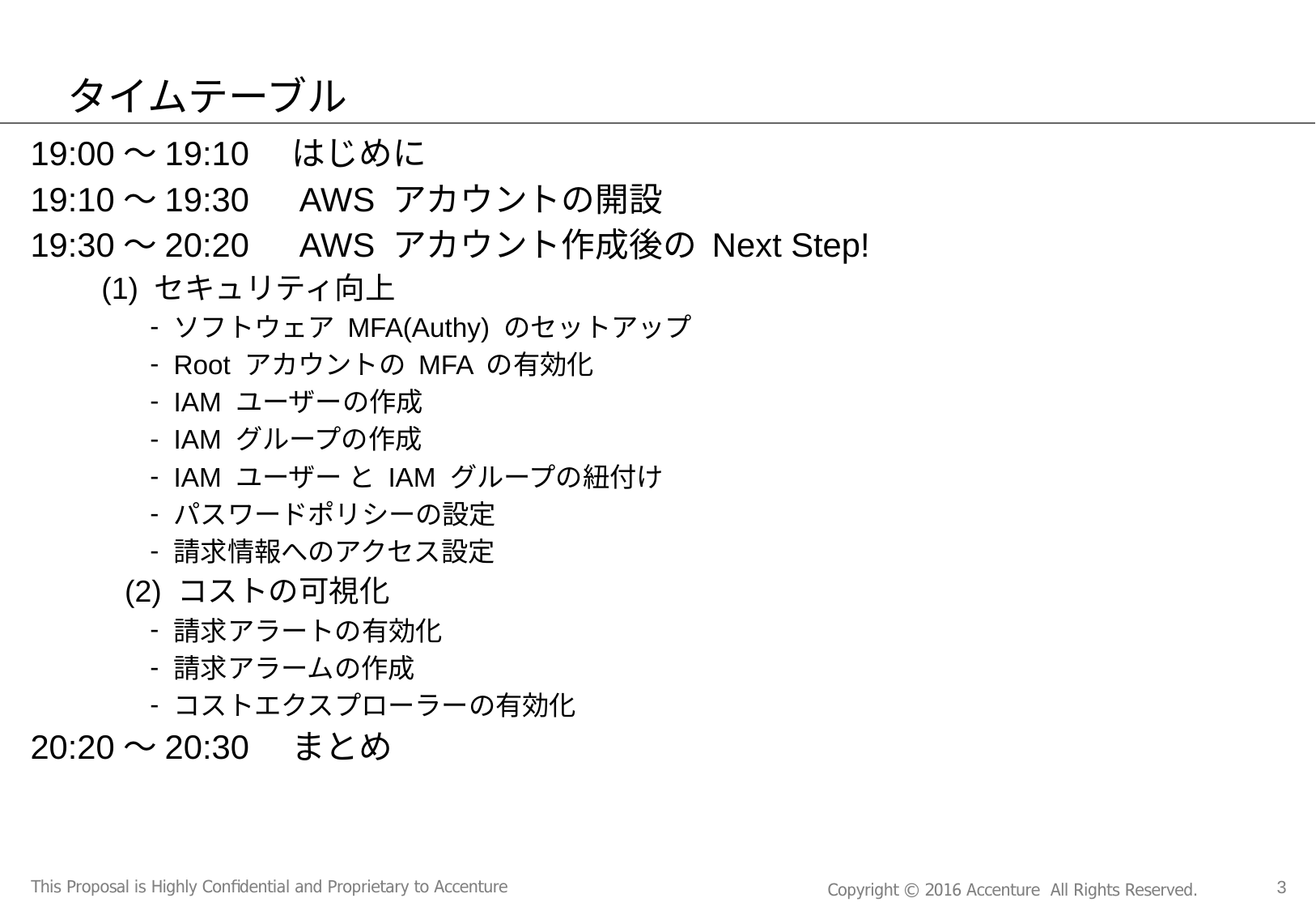

# タイムテーブル
19:00～19:10　はじめに
19:10～19:30　AWS アカウントの開設
19:30～20:20　AWS アカウント作成後の Next Step!
(1) セキュリティ向上
ソフトウェア MFA(Authy) のセットアップ
Root アカウントの MFA の有効化
IAM ユーザーの作成
IAM グループの作成
IAM ユーザー と IAM グループの紐付け
パスワードポリシーの設定
請求情報へのアクセス設定
(2) コストの可視化
請求アラートの有効化
請求アラームの作成
コストエクスプローラーの有効化
20:20～20:30　まとめ